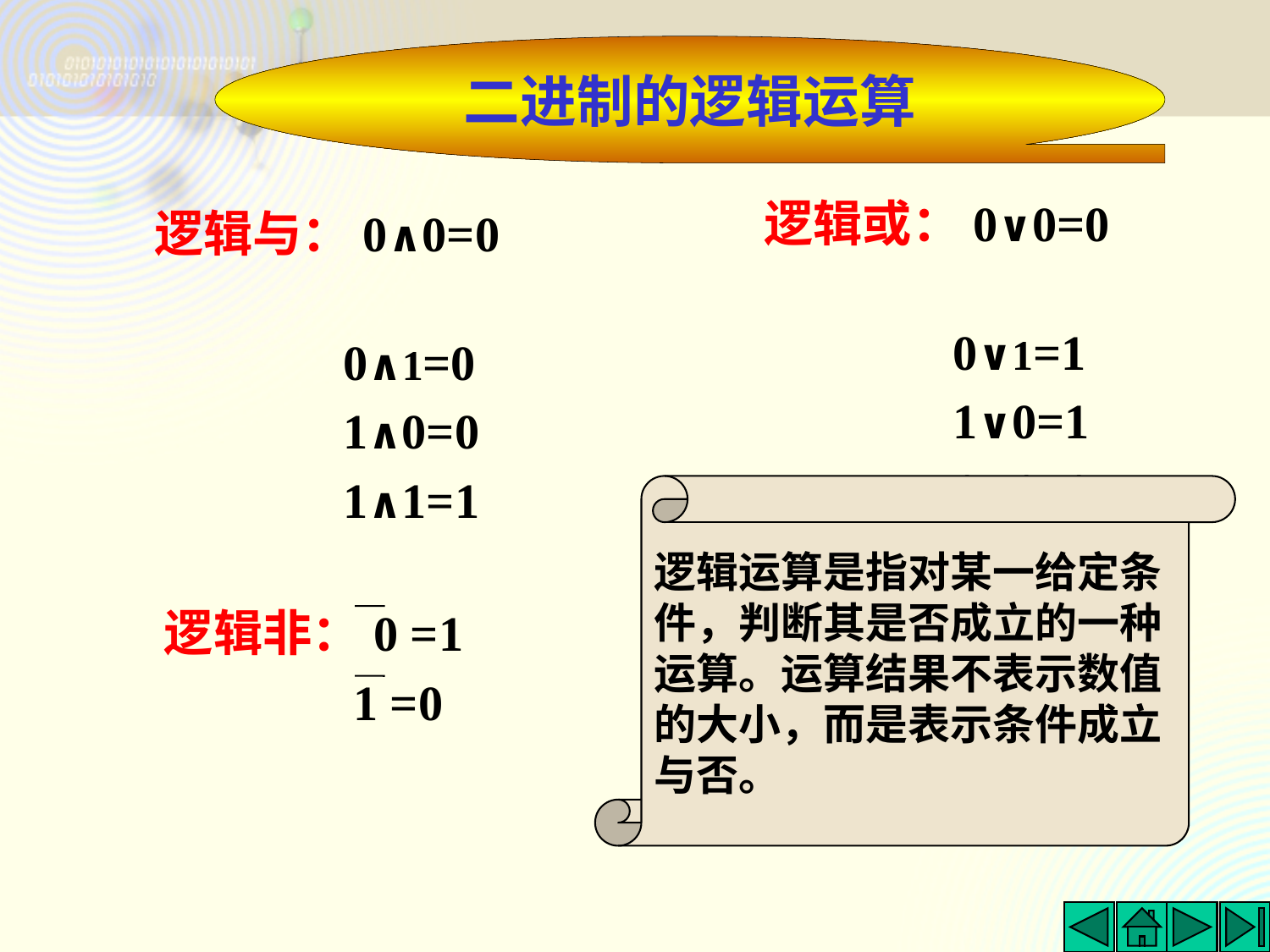

二进制的逻辑运算
    逻辑或：0∨0=0
                    0∨1=1
                    1∨0=1
                    1∨1=1
    逻辑与：0∧0=0
                    0∧1=0
                    1∧0=0
                    1∧1=1
逻辑运算是指对某一给定条
件，判断其是否成立的一种
运算。运算结果不表示数值
的大小，而是表示条件成立
与否。
    逻辑非：0 =1
                    1 =0